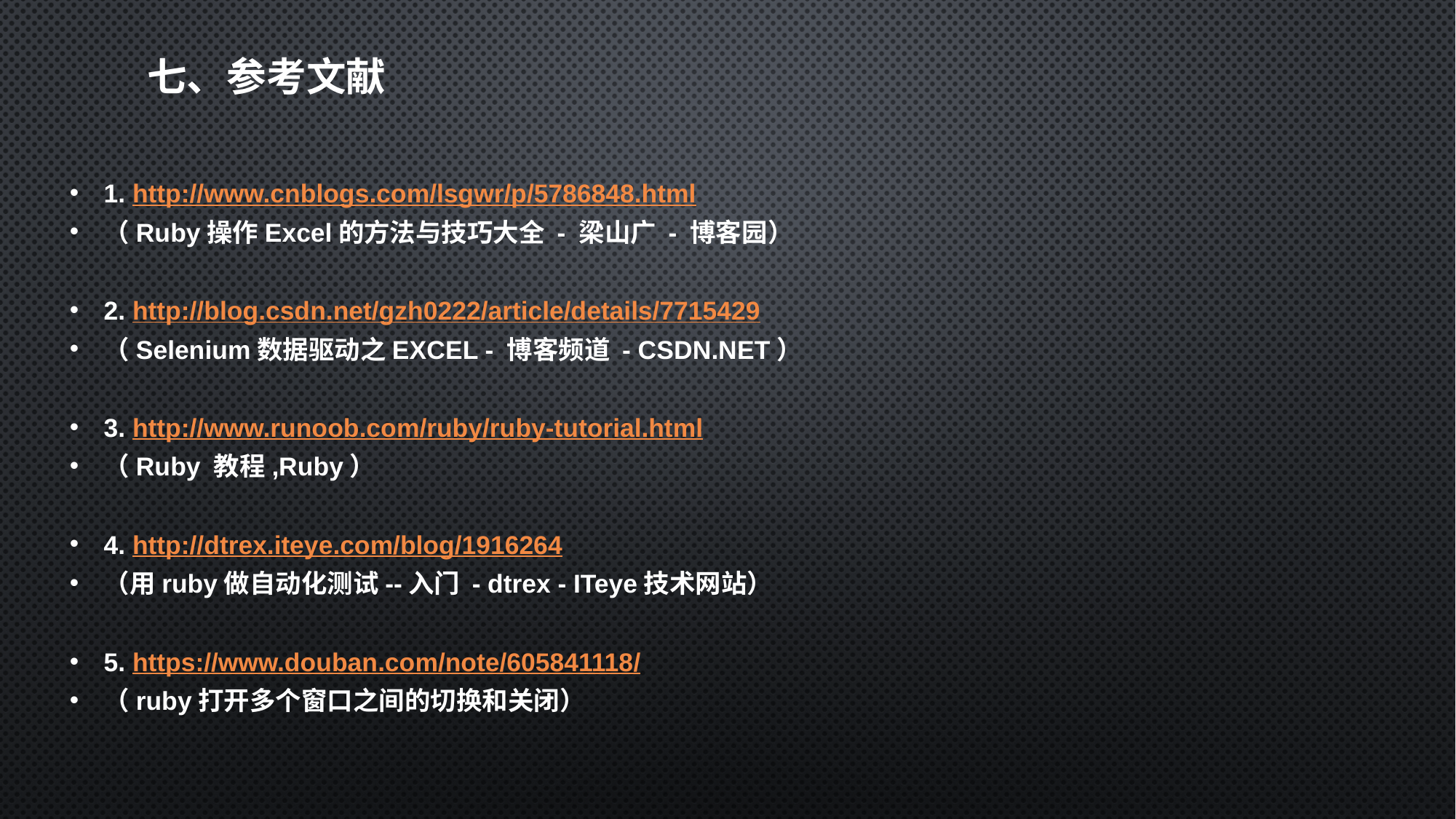

# 七、参考文献
1. http://www.cnblogs.com/lsgwr/p/5786848.html
（Ruby操作Excel的方法与技巧大全 - 梁山广 - 博客园）

2. http://blog.csdn.net/gzh0222/article/details/7715429
（Selenium数据驱动之EXCEL - 博客频道 - CSDN.NET）

3. http://www.runoob.com/ruby/ruby-tutorial.html
（Ruby 教程,Ruby）

4. http://dtrex.iteye.com/blog/1916264
（用ruby做自动化测试--入门 - dtrex - ITeye技术网站）

5. https://www.douban.com/note/605841118/
（ruby打开多个窗口之间的切换和关闭）